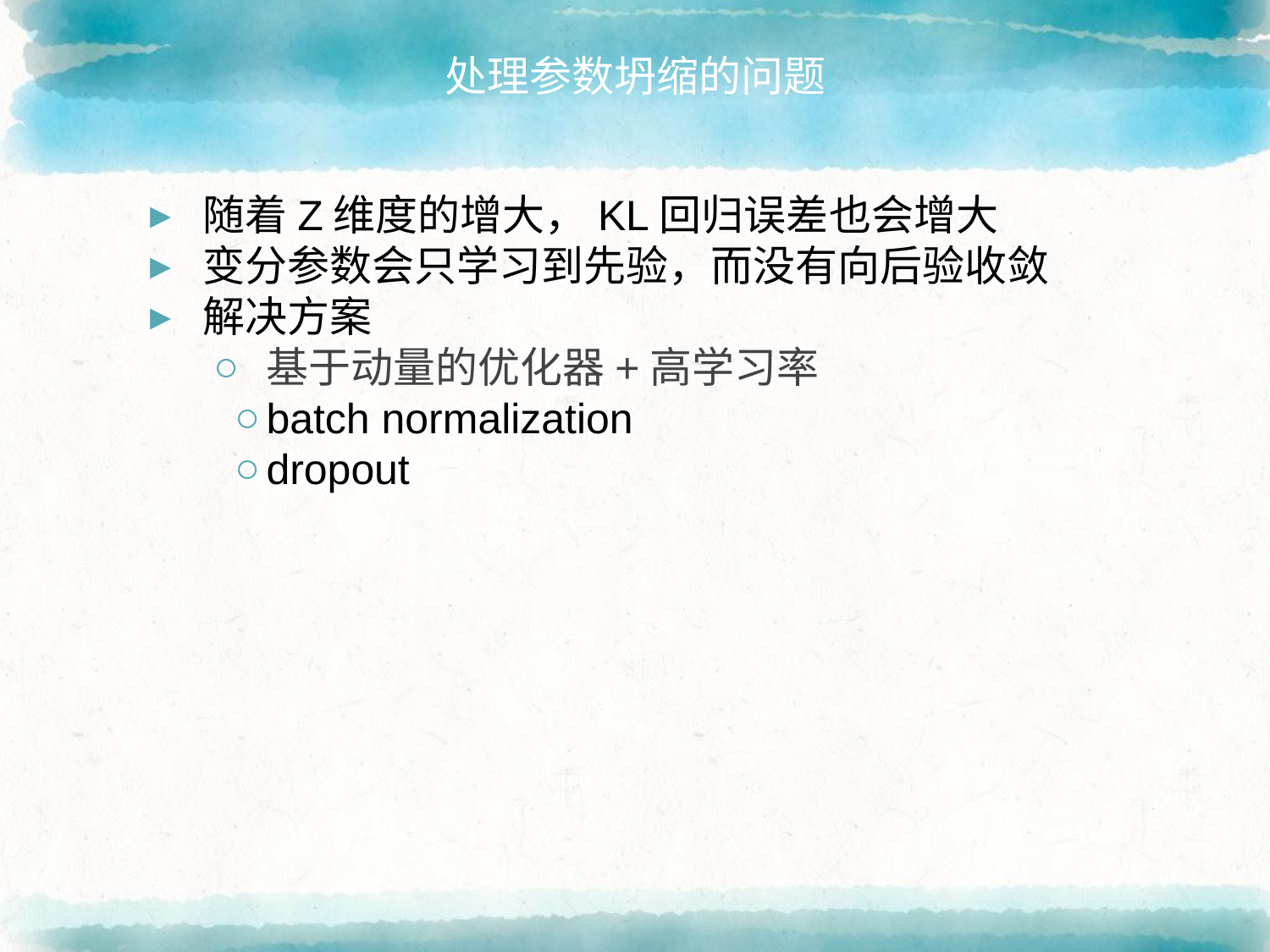

# 处理参数坍缩的问题
随着Z维度的增大，KL回归误差也会增大
变分参数会只学习到先验，而没有向后验收敛
解决方案
基于动量的优化器+高学习率
batch normalization
dropout